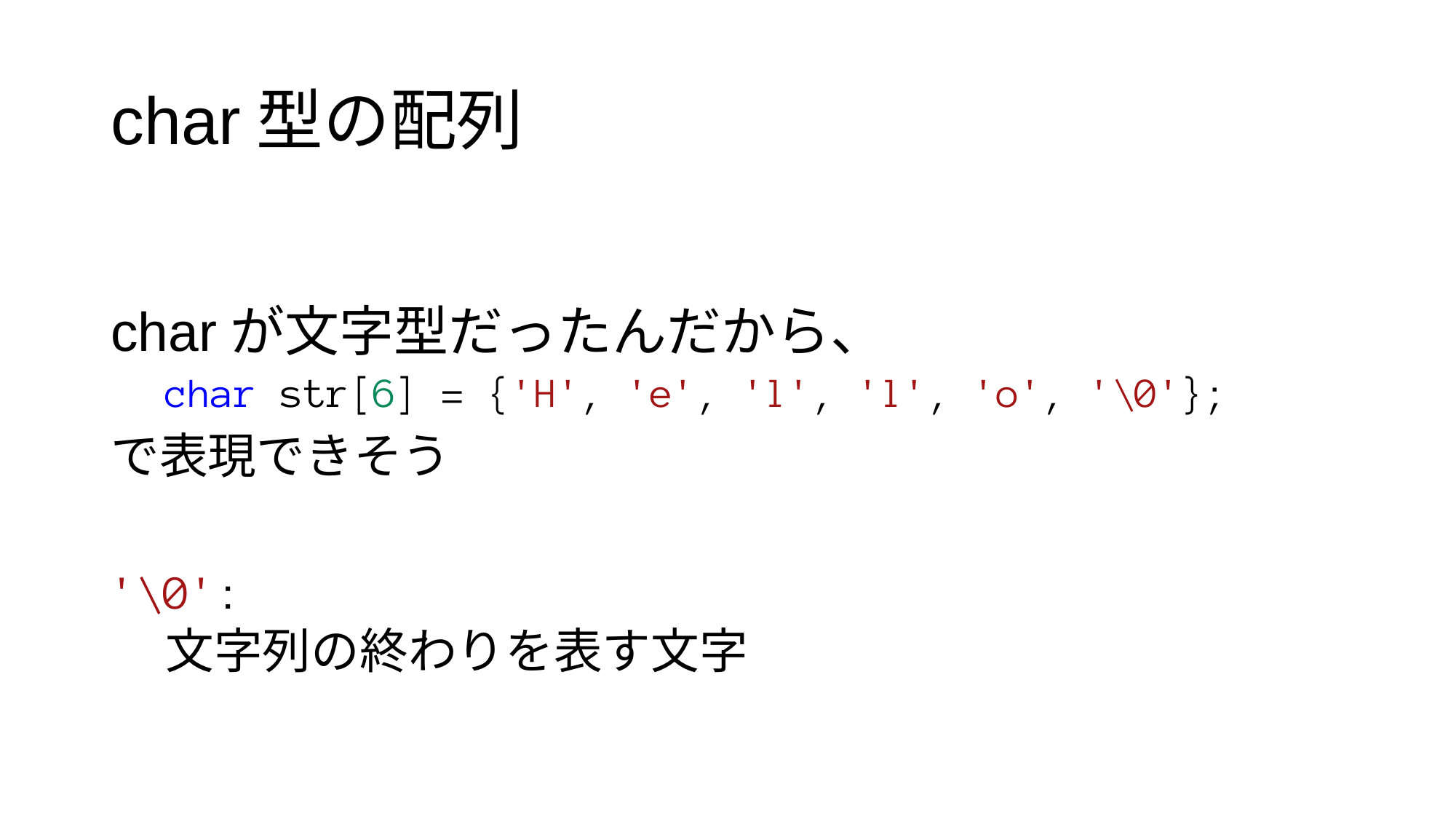

# char型の配列

charが文字型だったんだから、
char str[6] = {'H', 'e', 'l', 'l', 'o', '\0'};
で表現できそう

'\0':
文字列の終わりを表す文字